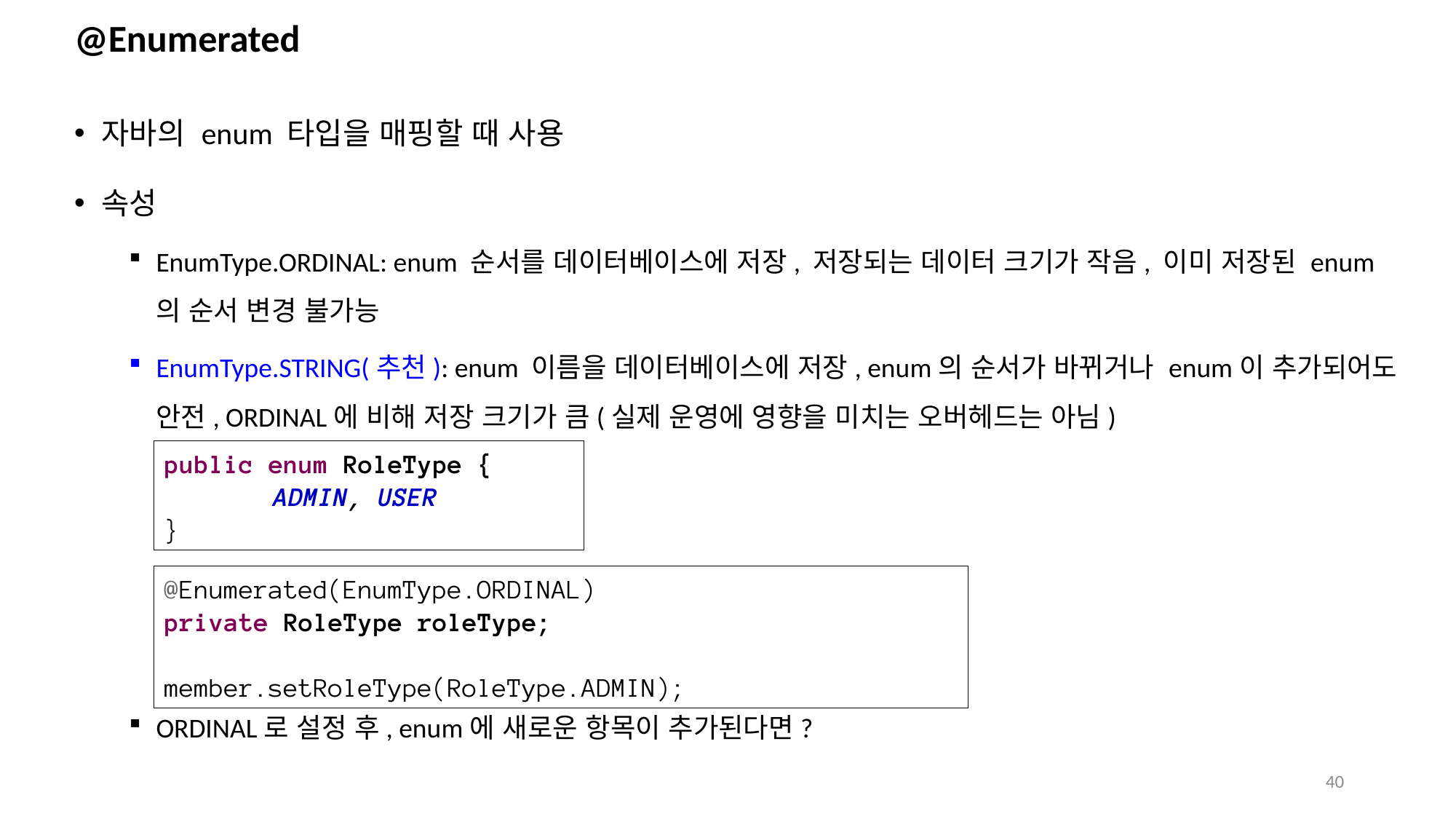

# @Enumerated
자바의 enum 타입을 매핑할 때 사용
속성
EnumType.ORDINAL: enum 순서를 데이터베이스에 저장, 저장되는 데이터 크기가 작음, 이미 저장된 enum의 순서 변경 불가능
EnumType.STRING(추천): enum 이름을 데이터베이스에 저장, enum의 순서가 바뀌거나 enum이 추가되어도 안전, ORDINAL에 비해 저장 크기가 큼(실제 운영에 영향을 미치는 오버헤드는 아님)

ORDINAL로 설정 후, enum에 새로운 항목이 추가된다면?

public enum RoleType {
	ADMIN, USER
}
@Enumerated(EnumType.ORDINAL)
private RoleType roleType;

member.setRoleType(RoleType.ADMIN);
40